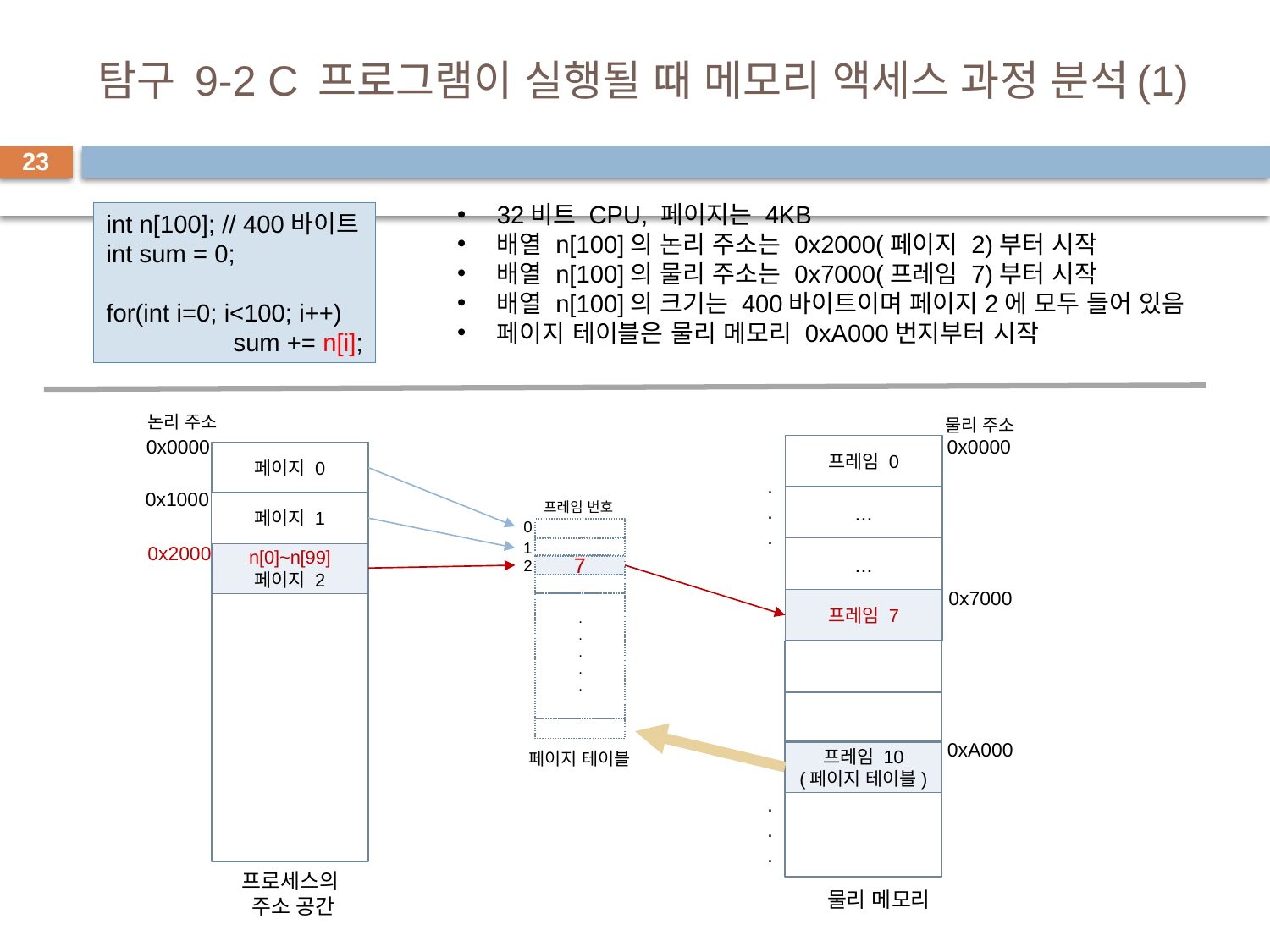

# 탐구 9-2 C 프로그램이 실행될 때 메모리 액세스 과정 분석(1)
23
32비트 CPU, 페이지는 4KB
배열 n[100]의 논리 주소는 0x2000(페이지 2)부터 시작
배열 n[100]의 물리 주소는 0x7000(프레임 7)부터 시작
배열 n[100]의 크기는 400바이트이며 페이지2에 모두 들어 있음
페이지 테이블은 물리 메모리 0xA000번지부터 시작
int n[100]; // 400바이트
int sum = 0;

for(int i=0; i<100; i++)
	sum += n[i];
논리 주소
물리 주소
0x0000
0x0000
프레임 0
페이지 0

.
.
.
0x1000
...
프레임 번호
페이지 1
0

0x2000

...
1
n[0]~n[99]
페이지 2
2
7

0x7000
프레임 7

.
.
.
.
.

0xA000
프레임 10
(페이지 테이블)
페이지 테이블

.
.
.
프로세스의
주소 공간
물리 메모리